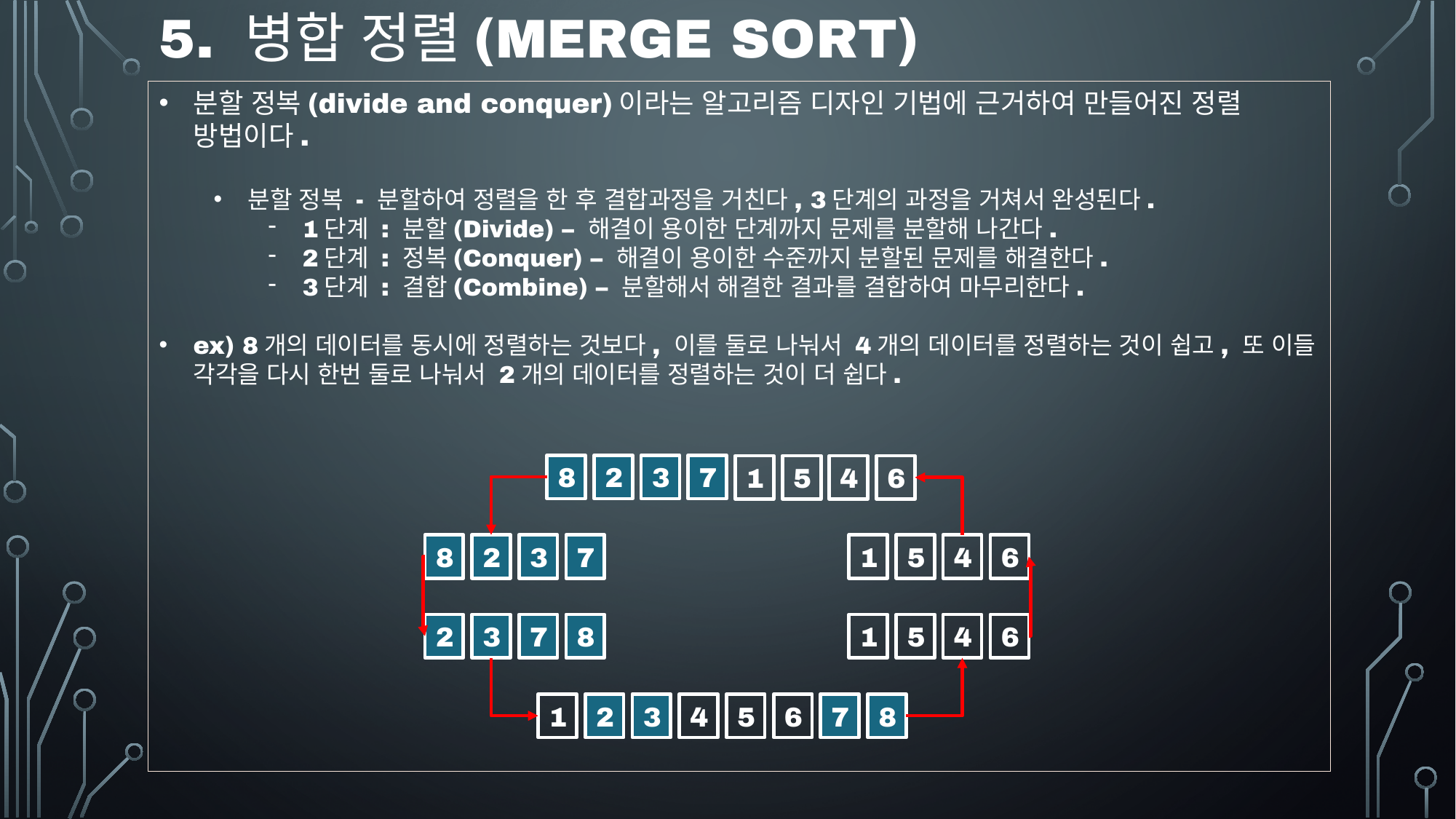

5. 병합 정렬(Merge Sort)
분할 정복(divide and conquer)이라는 알고리즘 디자인 기법에 근거하여 만들어진 정렬 방법이다.

분할 정복 - 분할하여 정렬을 한 후 결합과정을 거친다, 3단계의 과정을 거쳐서 완성된다.
1단계 : 분할(Divide) – 해결이 용이한 단계까지 문제를 분할해 나간다.
2단계 : 정복(Conquer) – 해결이 용이한 수준까지 분할된 문제를 해결한다.
3단계 : 결합(Combine) – 분할해서 해결한 결과를 결합하여 마무리한다.

ex) 8개의 데이터를 동시에 정렬하는 것보다, 이를 둘로 나눠서 4개의 데이터를 정렬하는 것이 쉽고, 또 이들 각각을 다시 한번 둘로 나눠서 2개의 데이터를 정렬하는 것이 더 쉽다.

8
2
3
7
1
5
4
6
8
2
3
7
1
5
4
6
2
3
7
8
1
5
4
6
1
2
3
4
5
6
7
8